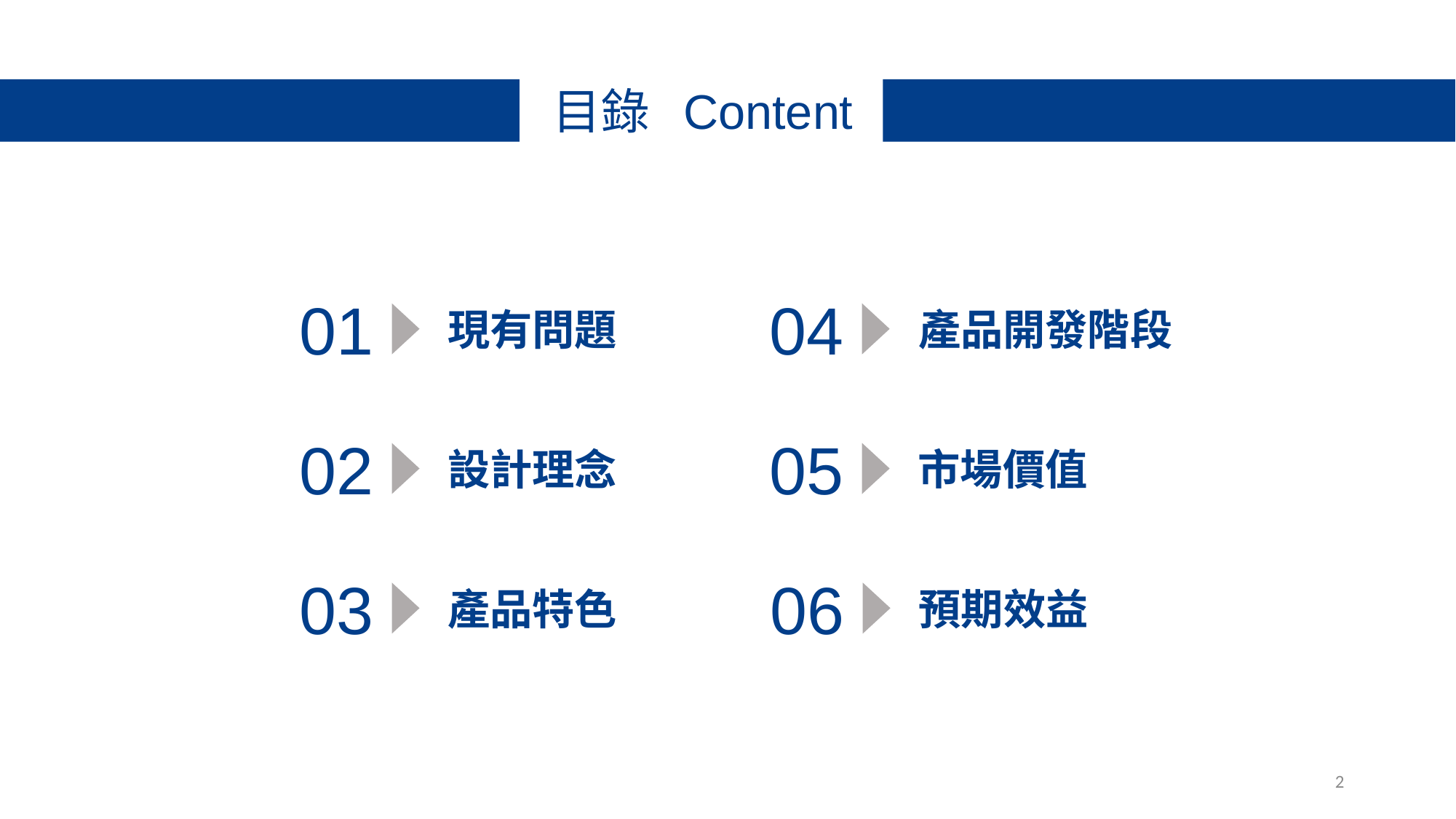

目錄  Content

01
04
現有問題
產品開發階段

02
05
設計理念
市場價值

03
06
產品特色
預期效益

2